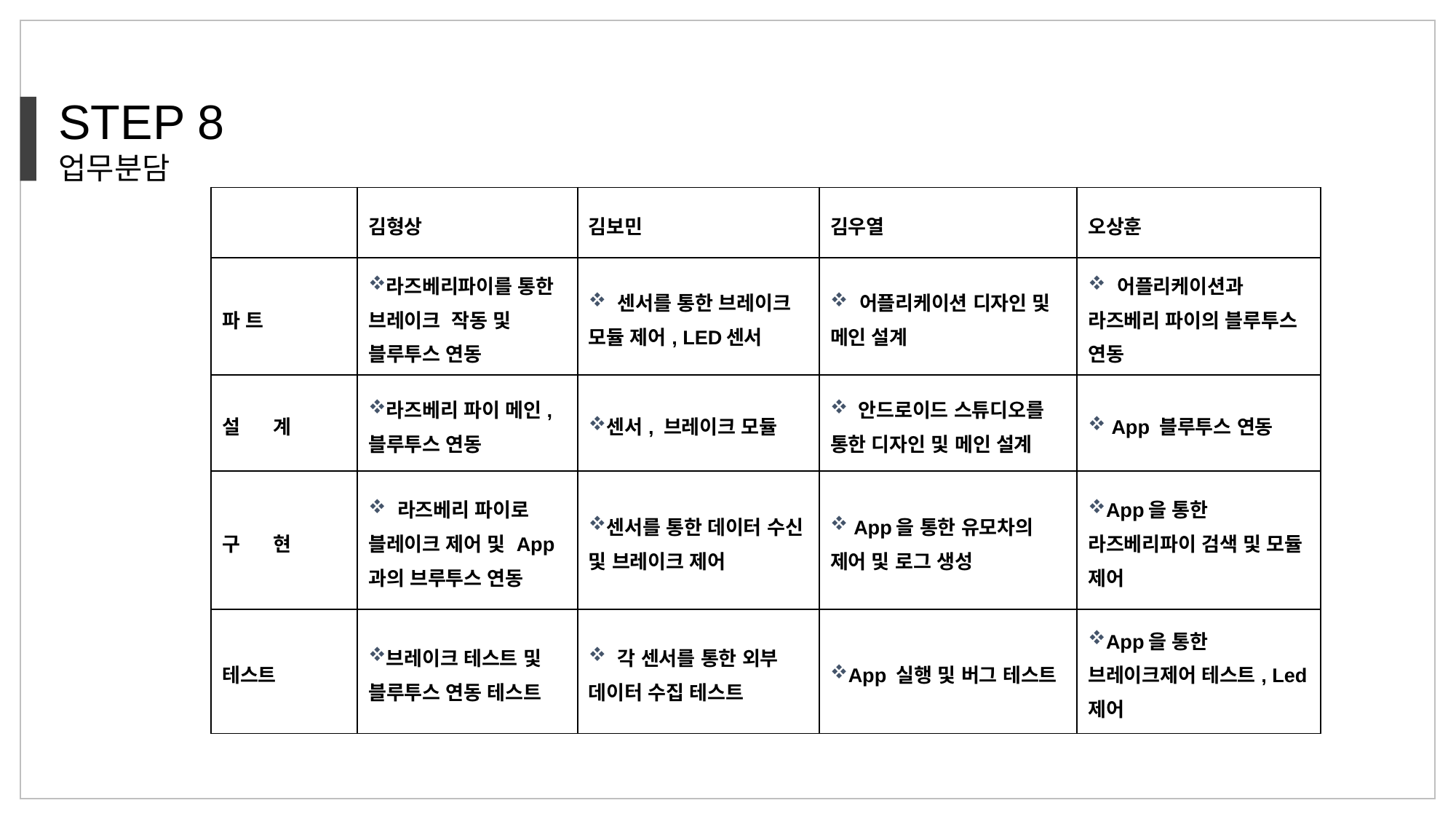

STEP 8
업무분담

|  | 김형상 | 김보민 | 김우열 | 오상훈 |
| --- | --- | --- | --- | --- |
| 파 트 | 라즈베리파이를 통한 브레이크 작동 및 블루투스 연동 | 센서를 통한 브레이크 모듈 제어, LED센서 | 어플리케이션 디자인 및 메인 설계 | 어플리케이션과 라즈베리 파이의 블루투스 연동 |
| 설 계 | 라즈베리 파이 메인, 블루투스 연동 | 센서, 브레이크 모듈 | 안드로이드 스튜디오를 통한 디자인 및 메인 설계 | App 블루투스 연동 |
| 구 현 | 라즈베리 파이로 블레이크 제어 및 App과의 브루투스 연동 | 센서를 통한 데이터 수신 및 브레이크 제어 | App을 통한 유모차의 제어 및 로그 생성 | App을 통한 라즈베리파이 검색 및 모듈 제어 |
| 테스트 | 브레이크 테스트 및 블루투스 연동 테스트 | 각 센서를 통한 외부 데이터 수집 테스트 | App 실행 및 버그 테스트 | App을 통한 브레이크제어 테스트, Led 제어 |